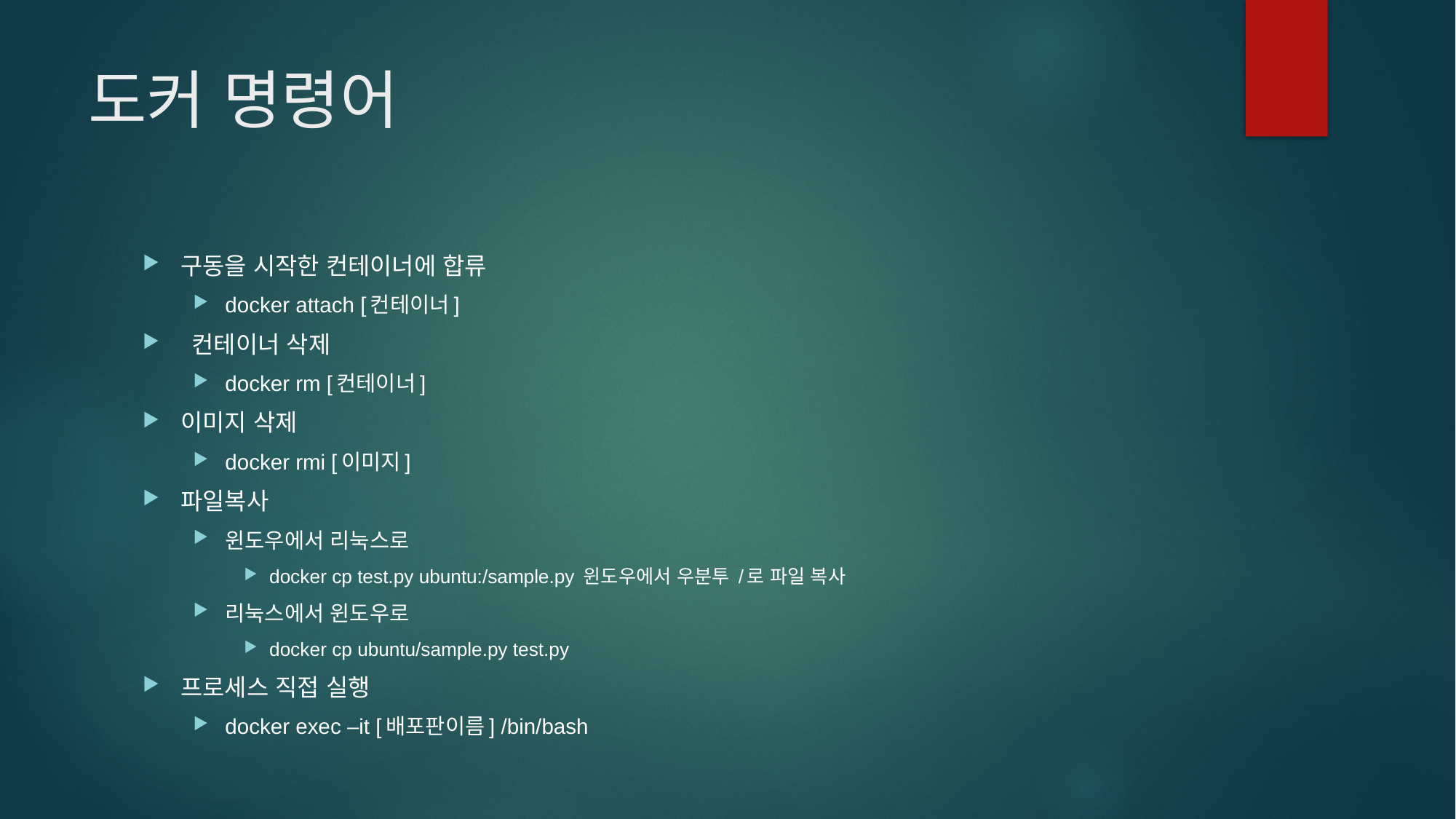

# 도커 명령어
구동을 시작한 컨테이너에 합류
docker attach [컨테이너]
 컨테이너 삭제
docker rm [컨테이너]
이미지 삭제
docker rmi [이미지]
파일복사
윈도우에서 리눅스로
docker cp test.py ubuntu:/sample.py 윈도우에서 우분투 /로 파일 복사
리눅스에서 윈도우로
docker cp ubuntu/sample.py test.py
프로세스 직접 실행
docker exec –it [배포판이름] /bin/bash